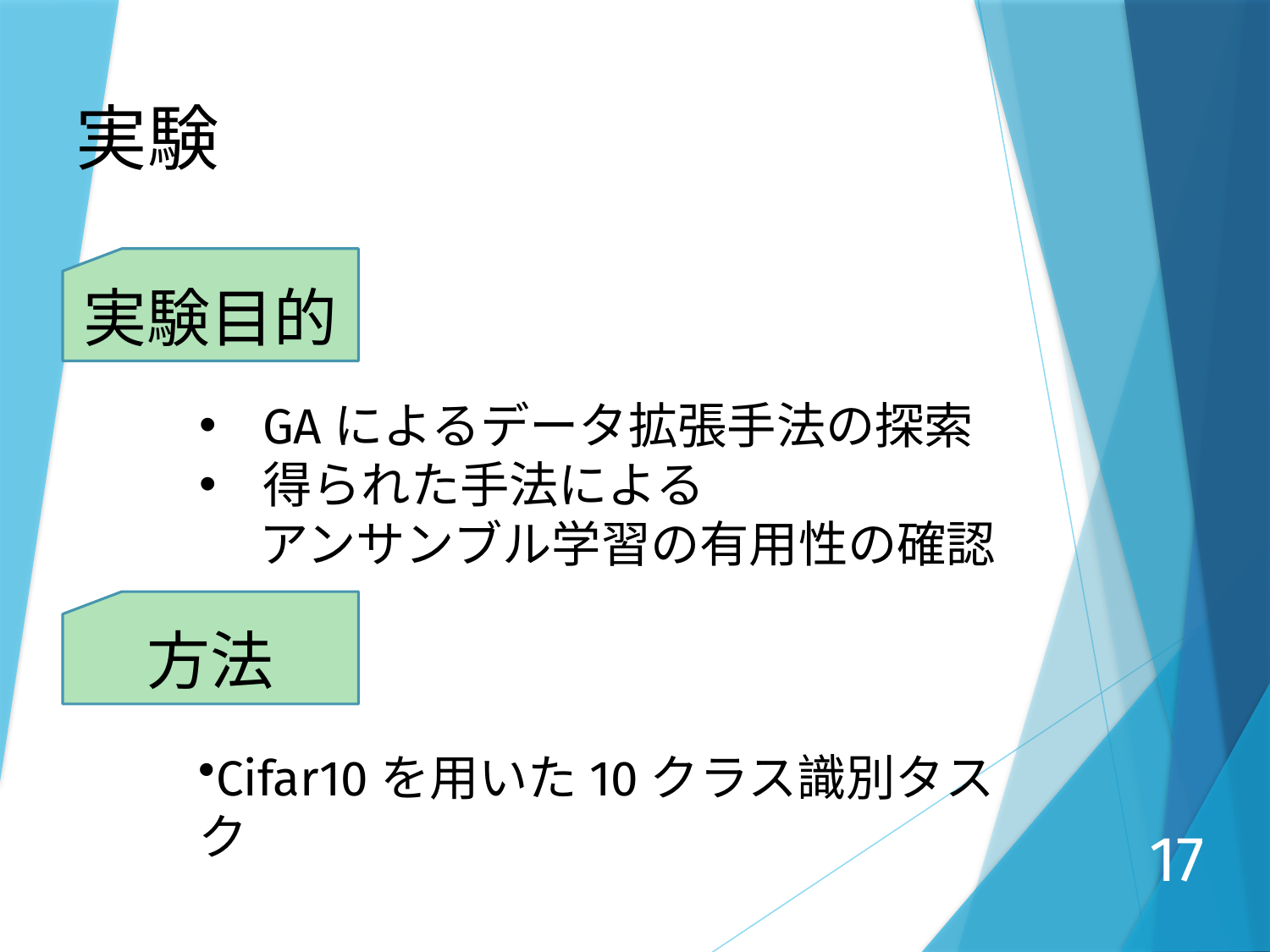

実験
実験目的

GAによるデータ拡張手法の探索
得られた手法による
　 アンサンブル学習の有用性の確認
方法
Cifar10を用いた10クラス識別タスク
17